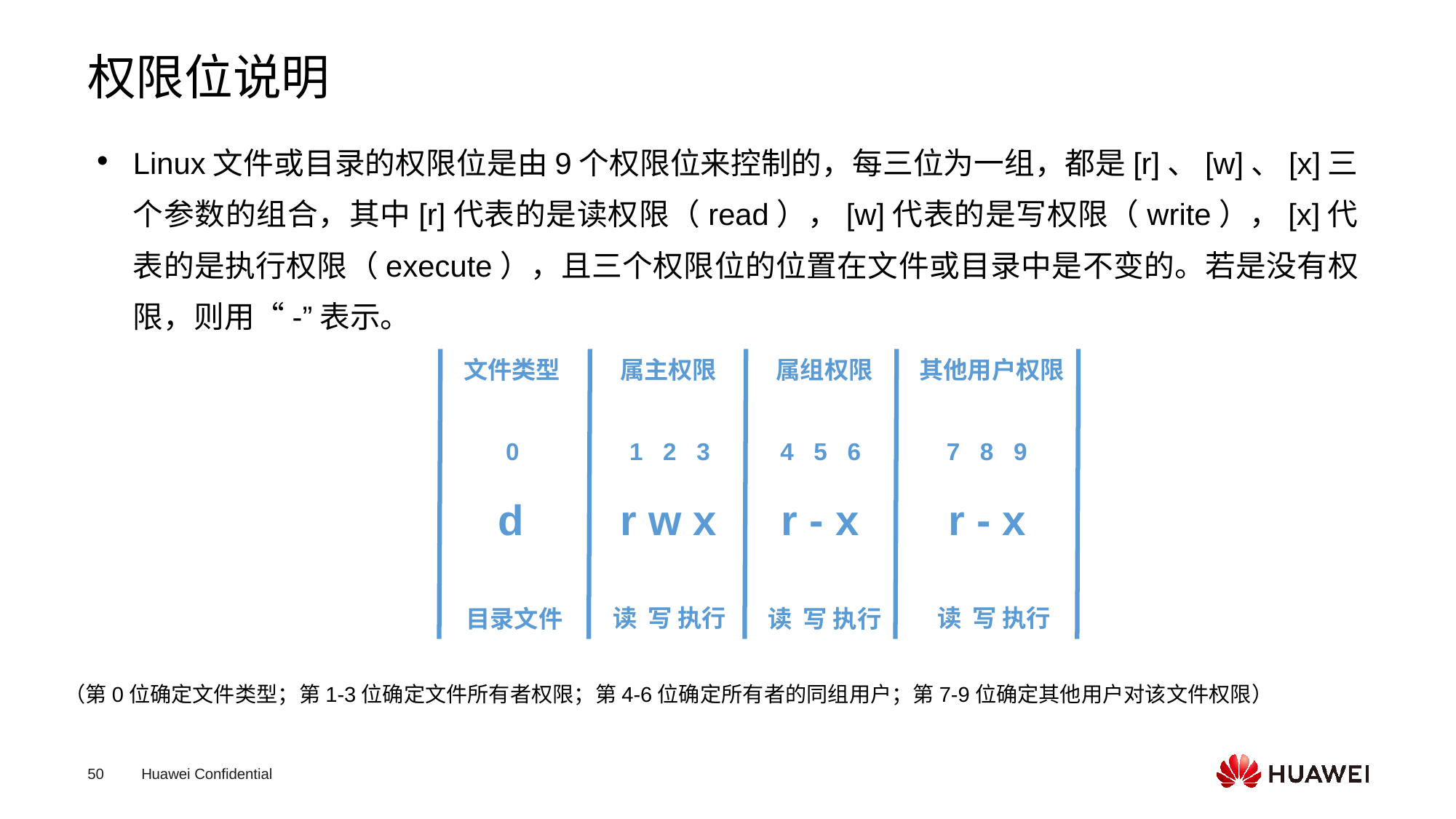

# 权限位说明
Linux文件或目录的权限位是由9个权限位来控制的，每三位为一组，都是[r]、[w]、[x]三个参数的组合，其中[r]代表的是读权限（read），[w]代表的是写权限（write），[x]代表的是执行权限（execute），且三个权限位的位置在文件或目录中是不变的。若是没有权限，则用“-”表示。

文件类型
属主权限
属组权限
其他用户权限
0
1   2   3
4   5   6
7   8   9
r w x
r - x
d
r - x
读  写 执行
读  写 执行
目录文件
读  写 执行
（第0位确定文件类型；第1-3位确定文件所有者权限；第4-6位确定所有者的同组用户；第7-9位确定其他用户对该文件权限）